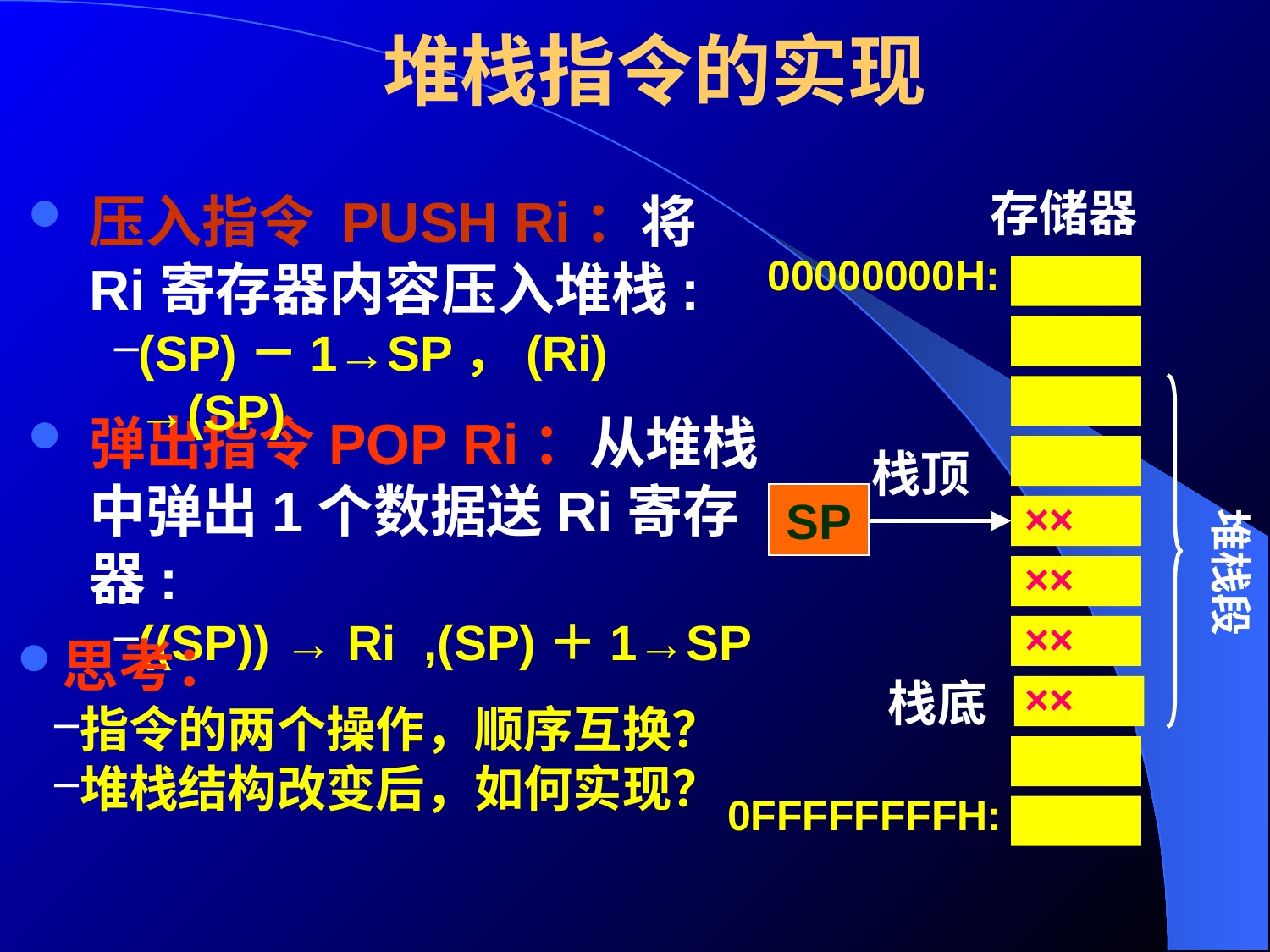

# 堆栈指令的实现
存储器

栈顶
SP

堆栈段

栈底

00000000H:
××
××
××
××
0FFFFFFFFH:
压入指令 PUSH Ri：将Ri寄存器内容压入堆栈:
(SP)－1→SP，(Ri) →(SP)
弹出指令POP Ri：从堆栈中弹出1个数据送Ri寄存器:
((SP)) → Ri  ,(SP)＋1→SP
思考：
指令的两个操作，顺序互换？
堆栈结构改变后，如何实现？